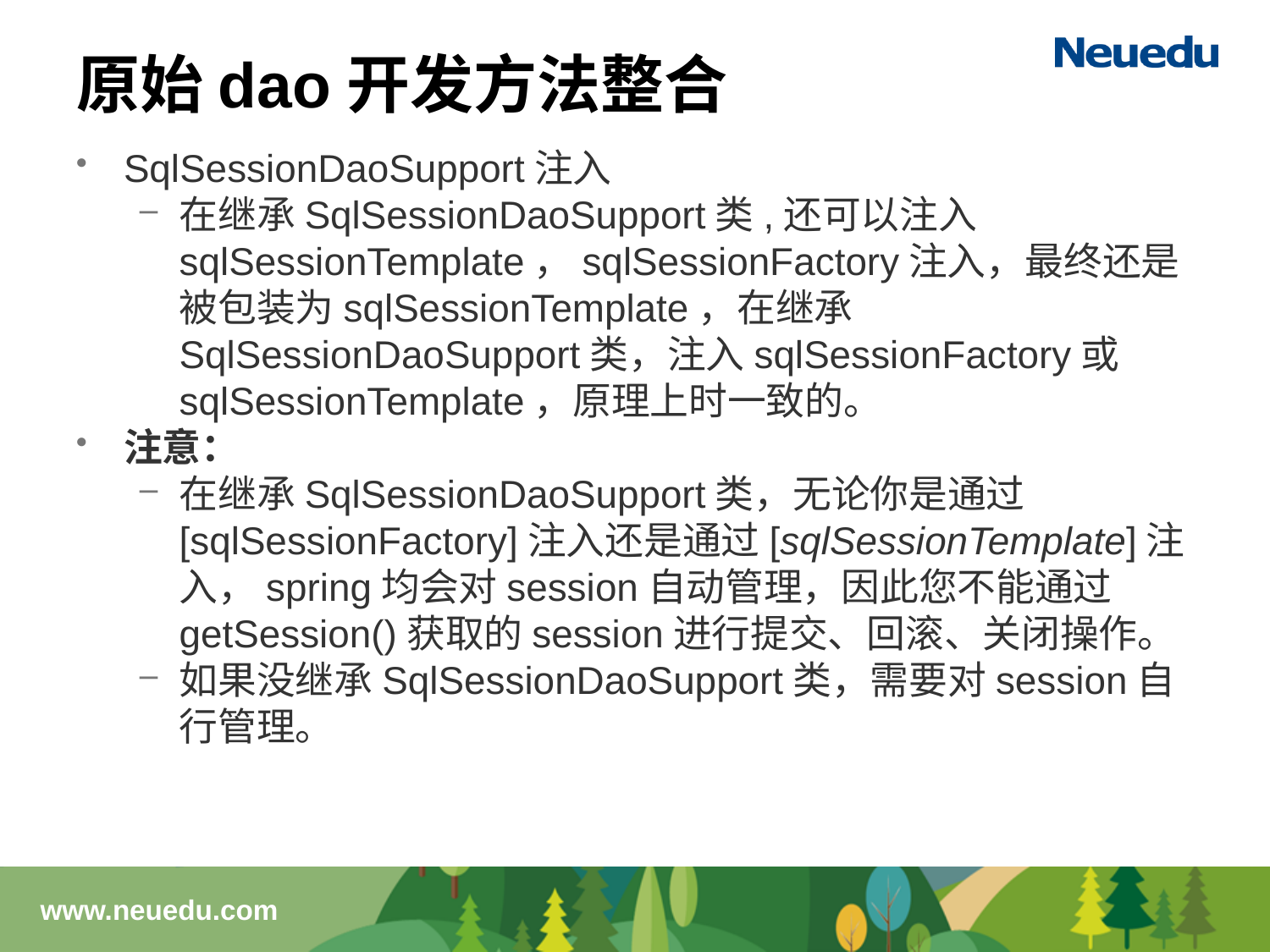

# 原始dao开发方法整合
SqlSessionDaoSupport注入
在继承SqlSessionDaoSupport类,还可以注入sqlSessionTemplate，sqlSessionFactory注入，最终还是被包装为sqlSessionTemplate，在继承SqlSessionDaoSupport类，注入sqlSessionFactory或sqlSessionTemplate，原理上时一致的。
注意：
在继承SqlSessionDaoSupport类，无论你是通过[sqlSessionFactory]注入还是通过[sqlSessionTemplate]注入，spring均会对session自动管理，因此您不能通过getSession()获取的session进行提交、回滚、关闭操作。
如果没继承SqlSessionDaoSupport类，需要对session自行管理。